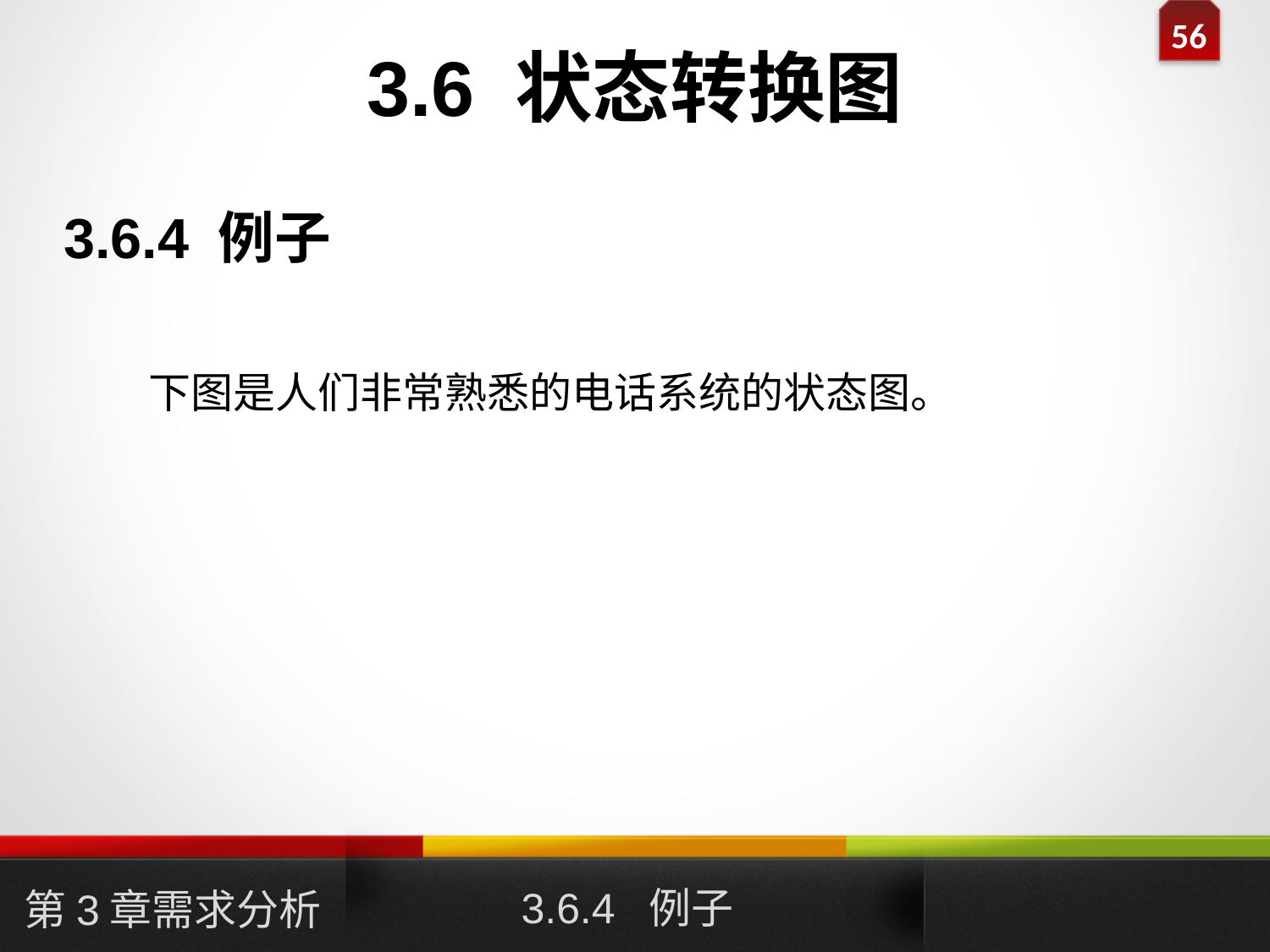

# 3.6 状态转换图
3.6.4 例子
下图是人们非常熟悉的电话系统的状态图。
3.6.4  例子
第3章需求分析